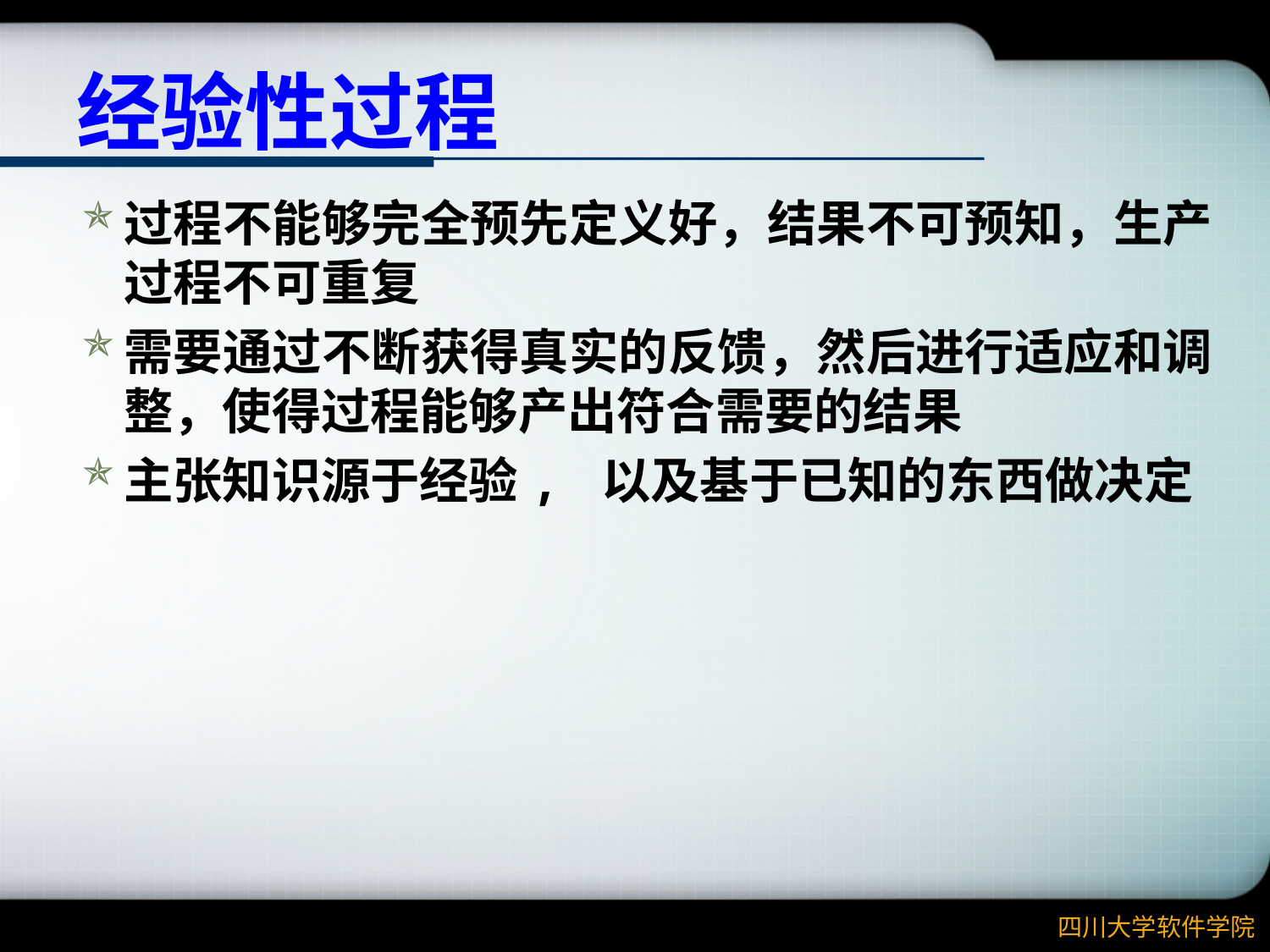

# 经验性过程
过程不能够完全预先定义好，结果不可预知，生产过程不可重复
需要通过不断获得真实的反馈，然后进行适应和调整，使得过程能够产出符合需要的结果
主张知识源于经验, 以及基于已知的东西做决定